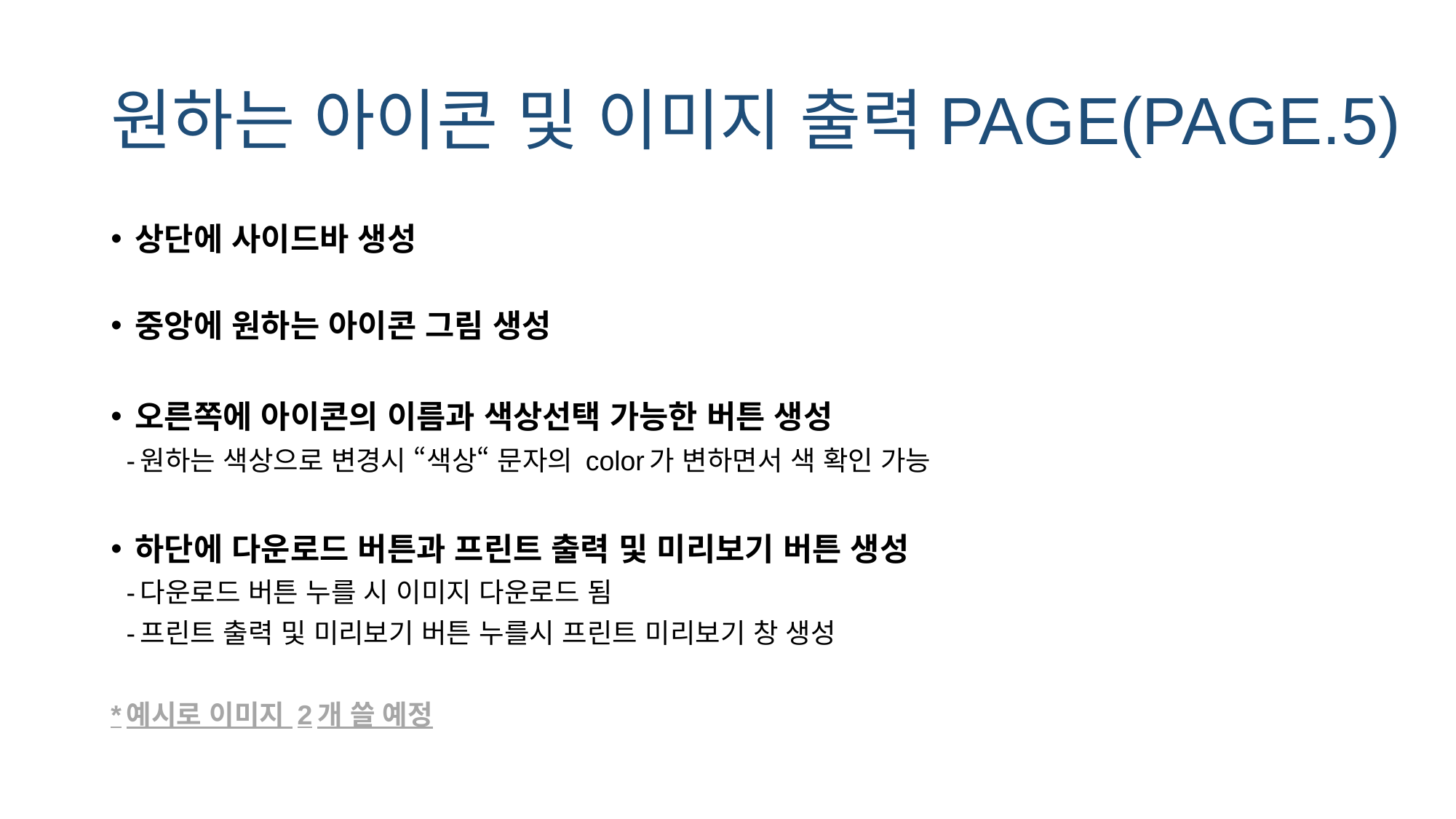

# 원하는 아이콘 및 이미지 출력PAGE(PAGE.5)
상단에 사이드바 생성

중앙에 원하는 아이콘 그림 생성

오른쪽에 아이콘의 이름과 색상선택 가능한 버튼 생성
  -원하는 색상으로 변경시 “색상“ 문자의 color가 변하면서 색 확인 가능

하단에 다운로드 버튼과 프린트 출력 및 미리보기 버튼 생성
  -다운로드 버튼 누를 시 이미지 다운로드 됨
  -프린트 출력 및 미리보기 버튼 누를시 프린트 미리보기 창 생성

*예시로 이미지 2개 쓸 예정